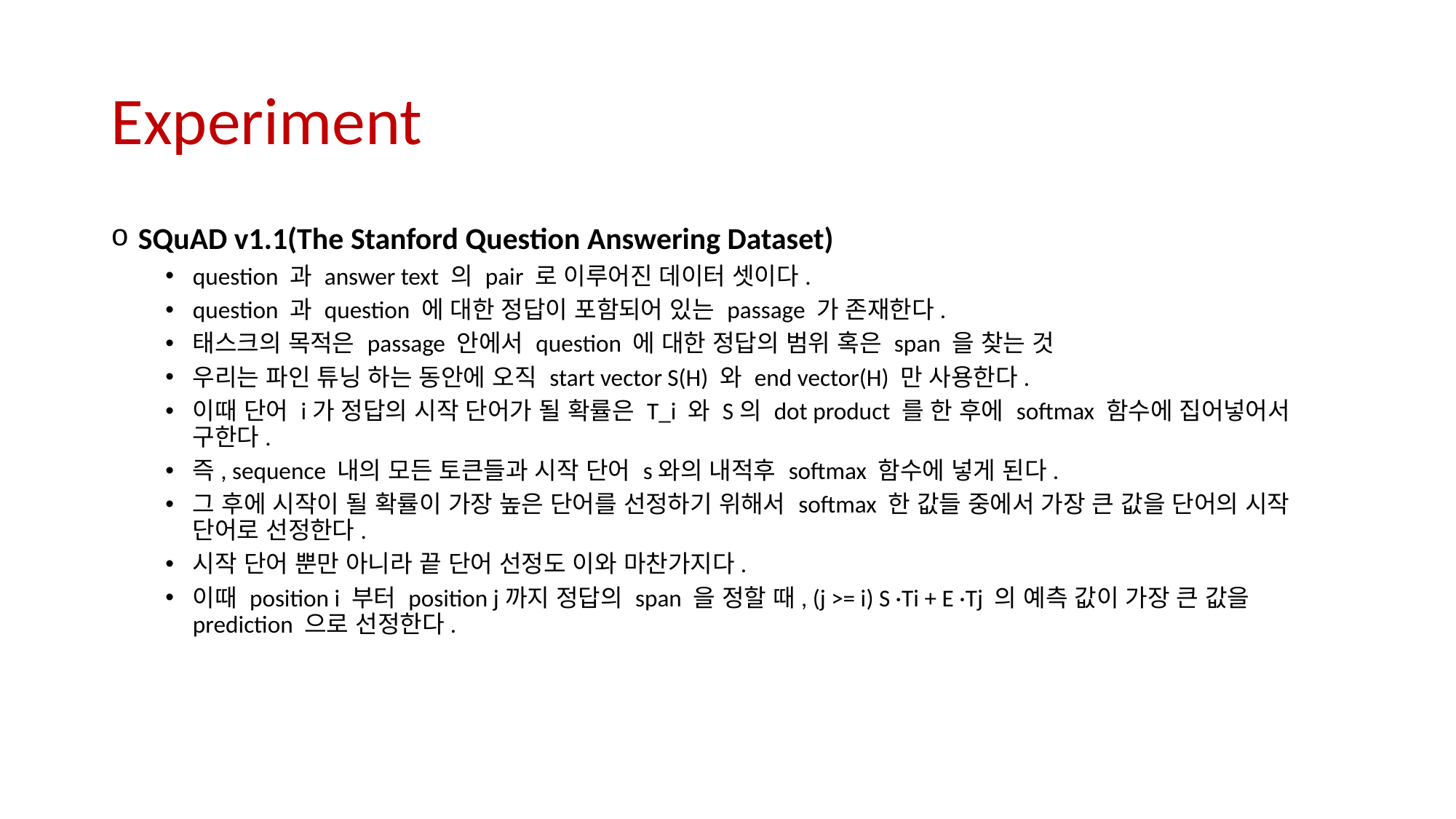

# Experiment
SQuAD v1.1(The Stanford Question Answering Dataset)
question 과 answer text 의 pair 로 이루어진 데이터 셋이다.
question 과 question 에 대한 정답이 포함되어 있는 passage 가 존재한다.
태스크의 목적은 passage 안에서 question 에 대한 정답의 범위 혹은 span 을 찾는 것
우리는 파인 튜닝 하는 동안에 오직 start vector S(H) 와 end vector(H) 만 사용한다.
이때 단어 i가 정답의 시작 단어가 될 확률은 T_i 와 S의 dot product 를 한 후에 softmax 함수에 집어넣어서 구한다.
즉, sequence 내의 모든 토큰들과 시작 단어 s와의 내적후 softmax 함수에 넣게 된다.
그 후에 시작이 될 확률이 가장 높은 단어를 선정하기 위해서 softmax 한 값들 중에서 가장 큰 값을 단어의 시작 단어로 선정한다.
시작 단어 뿐만 아니라 끝 단어 선정도 이와 마찬가지다.
이때 position i 부터 position j까지 정답의 span 을 정할 때, (j >= i) S ·Ti + E ·Tj 의 예측 값이 가장 큰 값을 prediction 으로 선정한다.